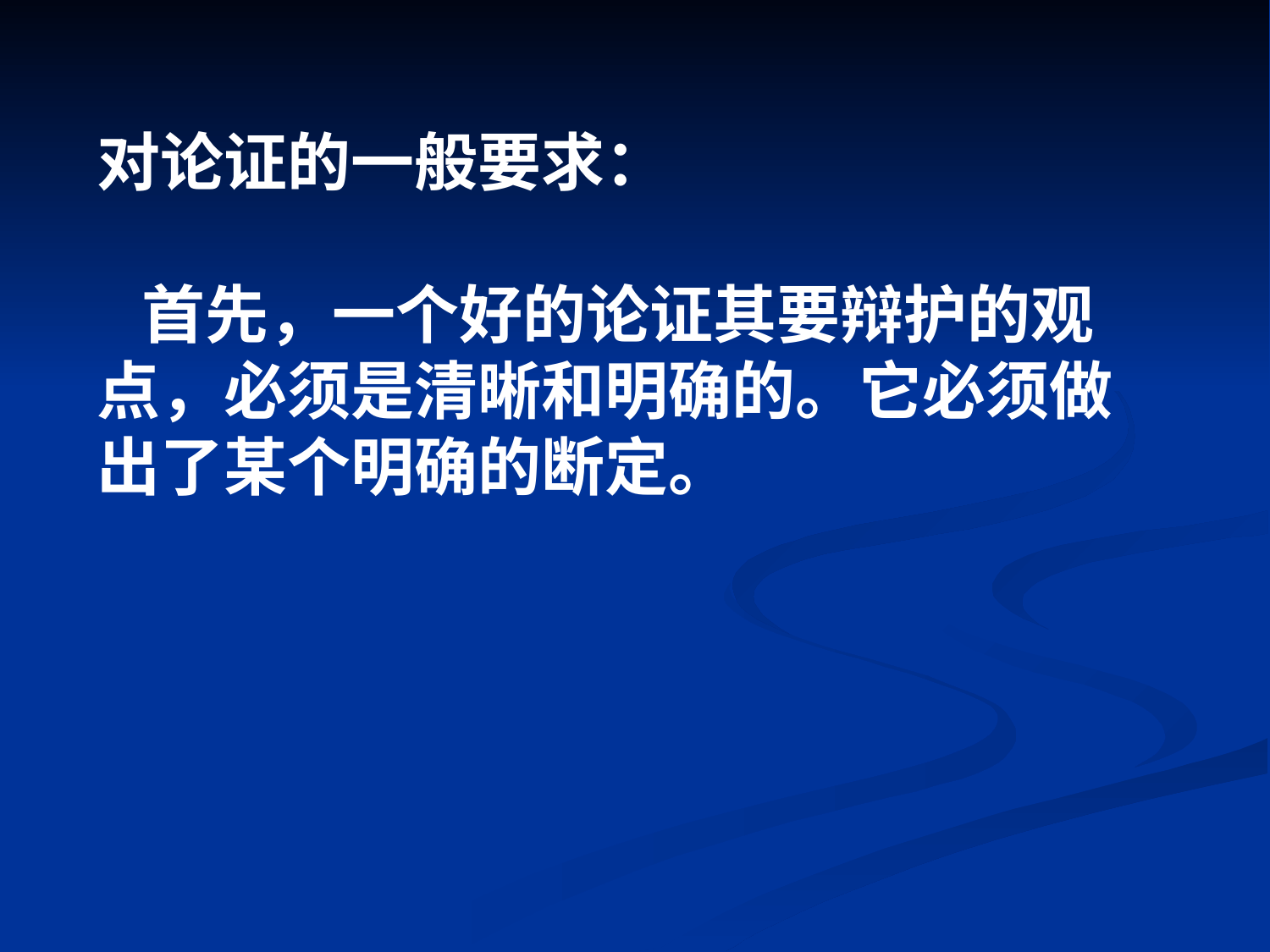

对论证的一般要求：

  首先，一个好的论证其要辩护的观点，必须是清晰和明确的。它必须做出了某个明确的断定。